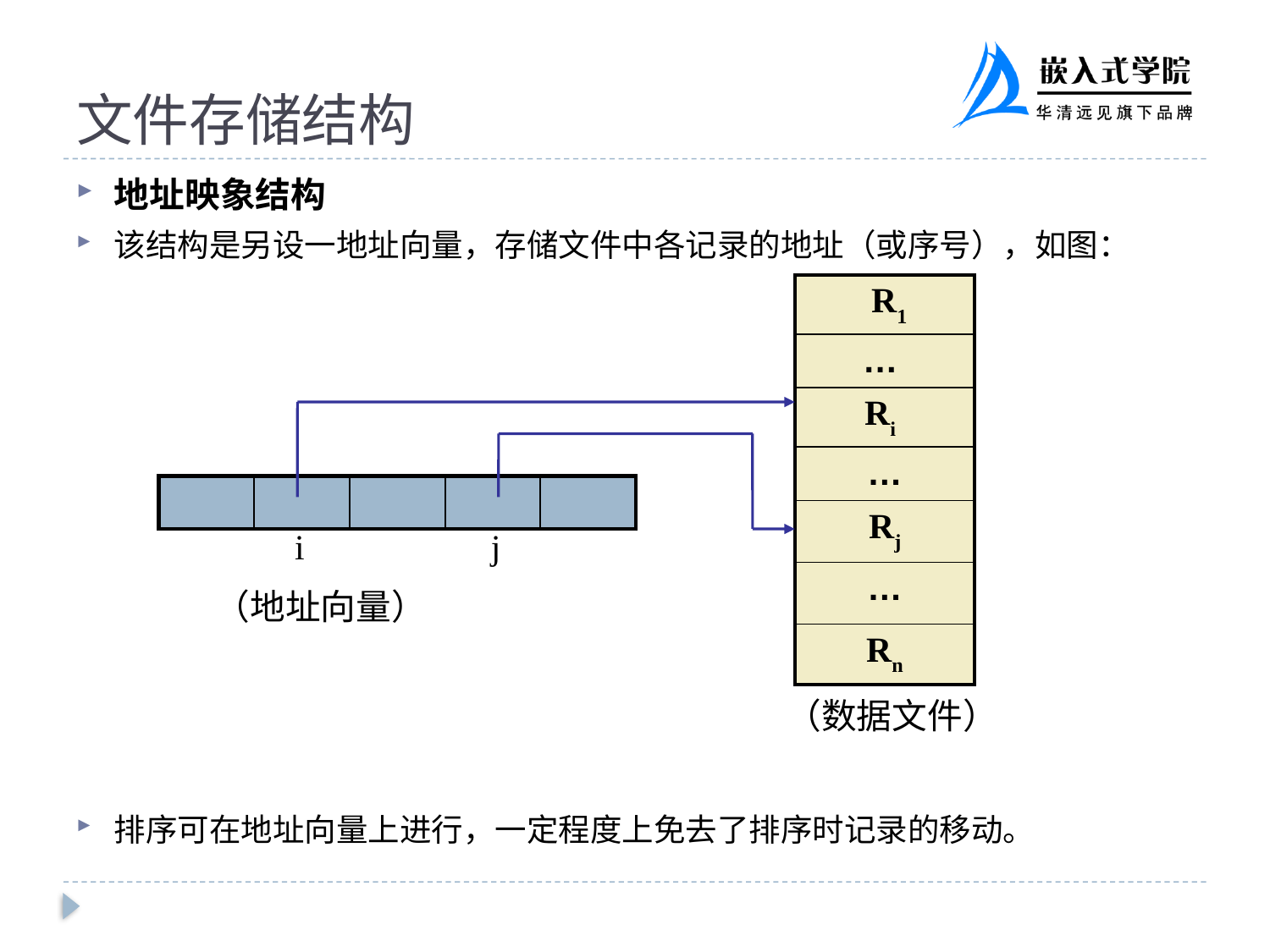

# 文件存储结构
地址映象结构
该结构是另设一地址向量，存储文件中各记录的地址（或序号），如图：

排序可在地址向量上进行，一定程度上免去了排序时记录的移动。

| R1 |
| --- |
| … |
| Ri |
| … |
| Rj |
| … |
| Rn |

|  |  |  |  |  |
| --- | --- | --- | --- | --- |
         i                     j
（地址向量）
（数据文件）
186